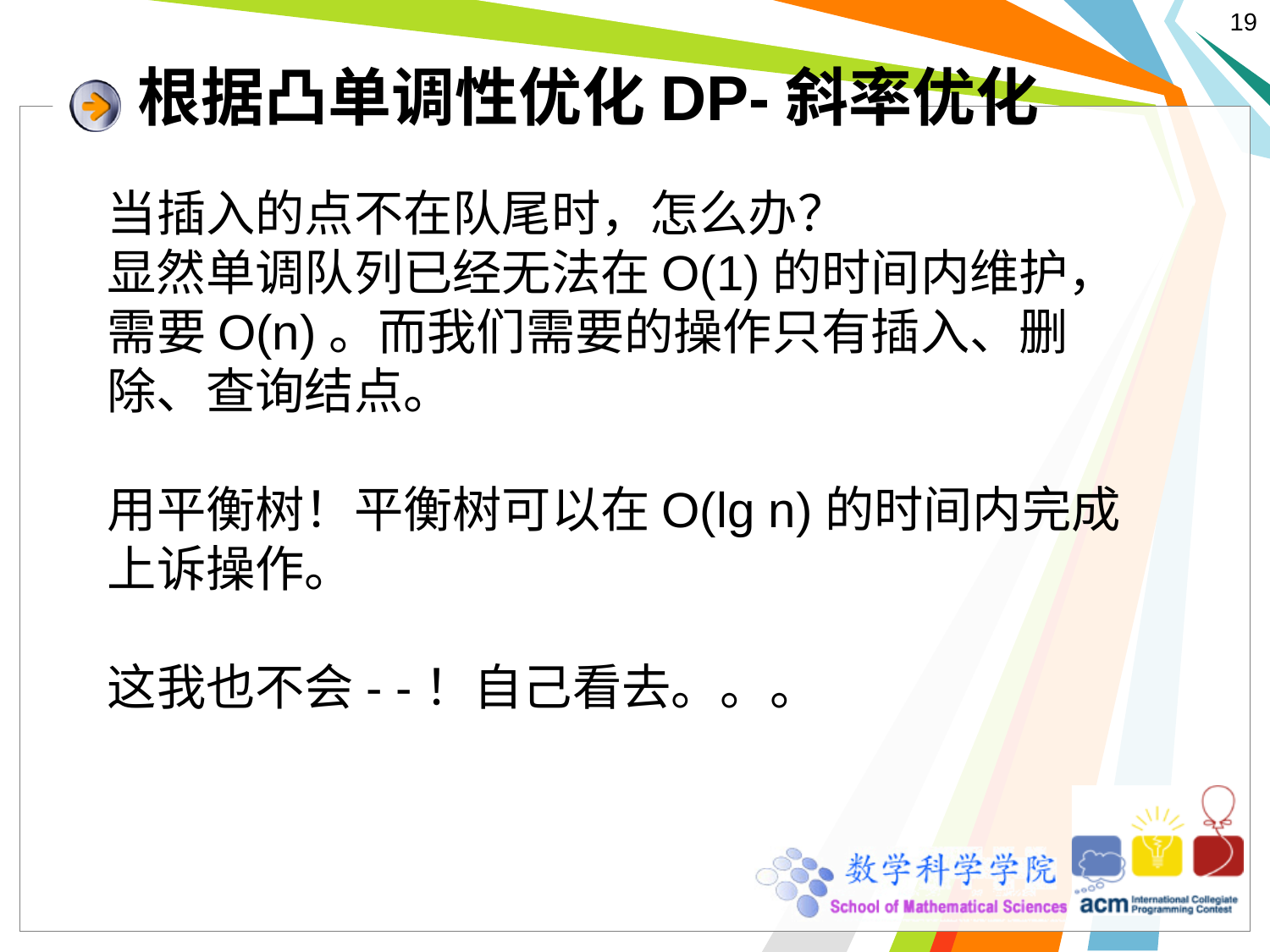

# 根据凸单调性优化DP-斜率优化
当插入的点不在队尾时，怎么办？
显然单调队列已经无法在O(1)的时间内维护，需要O(n)。而我们需要的操作只有插入、删除、查询结点。

用平衡树！平衡树可以在O(lg n)的时间内完成上诉操作。

这我也不会- -！自己看去。。。